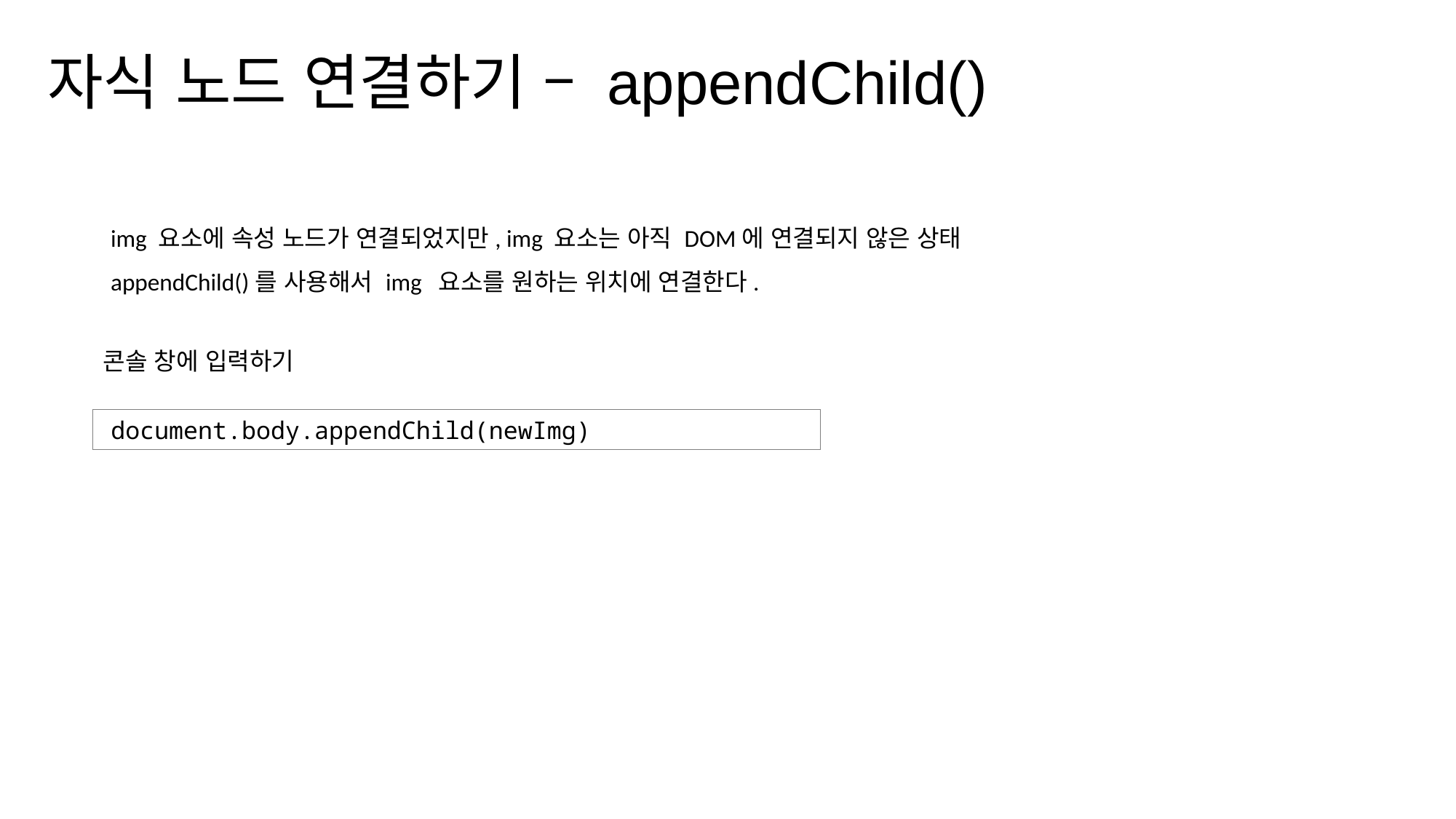

자식 노드 연결하기 – appendChild()
img 요소에 속성 노드가 연결되었지만, img 요소는 아직 DOM에 연결되지 않은 상태
appendChild()를 사용해서 img  요소를 원하는 위치에 연결한다.
콘솔 창에 입력하기
document.body.appendChild(newImg)